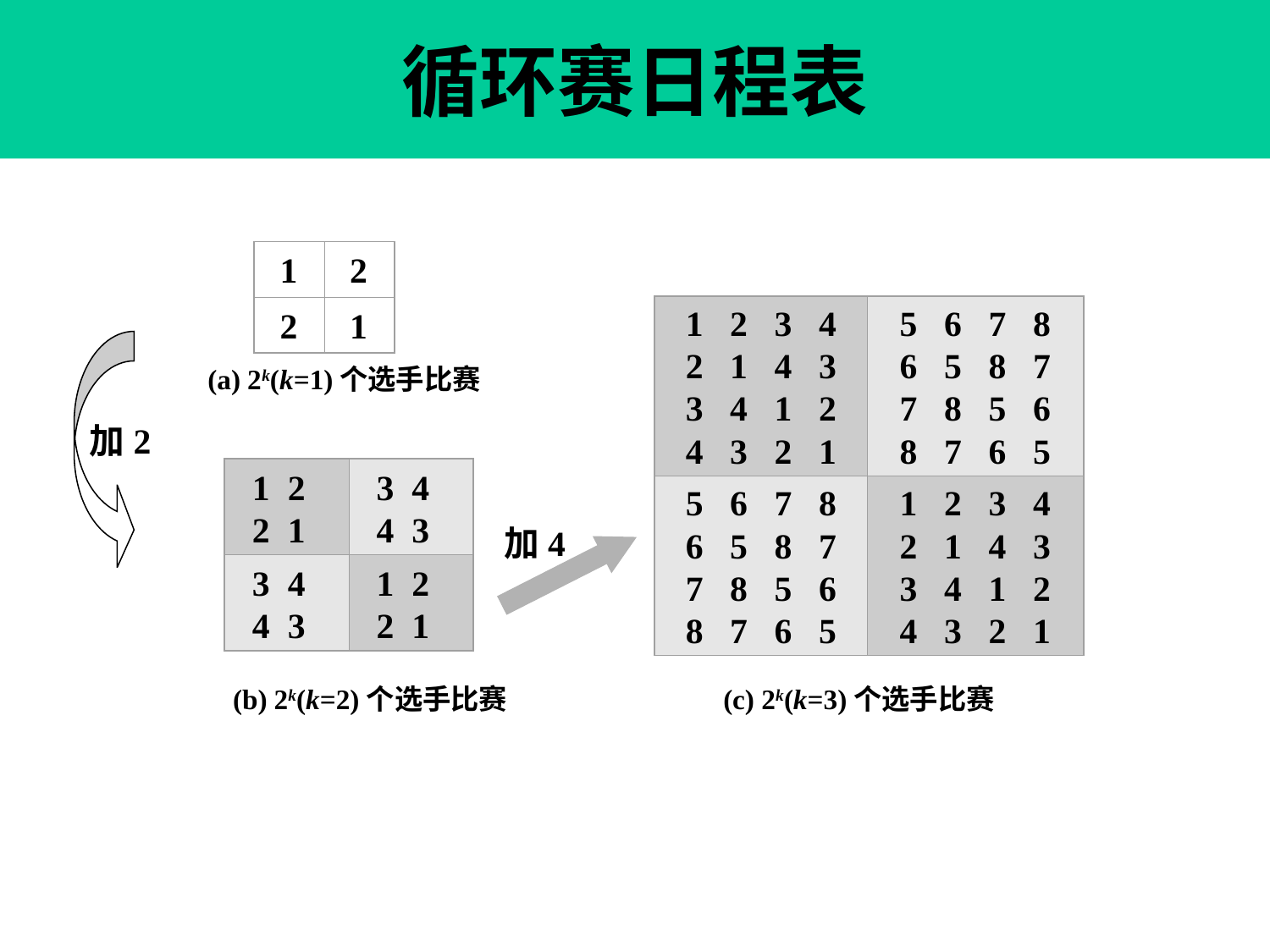

循环赛日程表

1

2

2

1

1   2   3   4
2   1   4   3
3   4   1   2
4   3   2   1

5   6   7   8
6   5   8   7
7   8   5   6
8   7   6   5

5   6   7   8
6   5   8   7
7   8   5   6
8   7   6   5

1   2   3   4
2   1   4   3
3   4   1   2
4   3   2   1

(a) 2k(k=1)个选手比赛
加2

1  2
2  1

3  4
4  3

3  4
4  3

1  2
2  1

加4

(b) 2k(k=2)个选手比赛                                 (c) 2k(k=3)个选手比赛